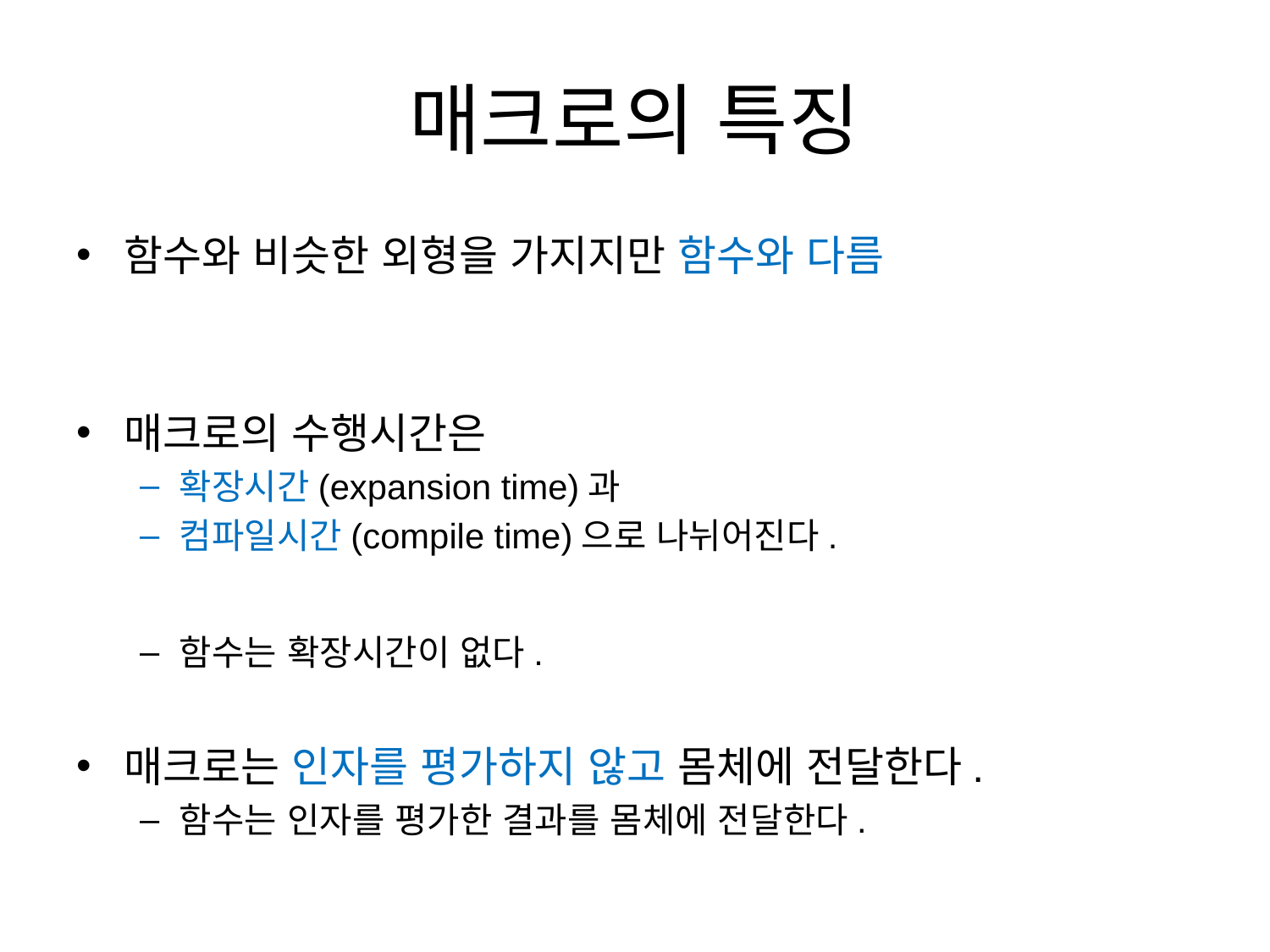

# 매크로의 특징
함수와 비슷한 외형을 가지지만 함수와 다름

매크로의 수행시간은
확장시간(expansion time)과
컴파일시간(compile time)으로 나뉘어진다.

함수는 확장시간이 없다.

매크로는 인자를 평가하지 않고 몸체에 전달한다.
함수는 인자를 평가한 결과를 몸체에 전달한다.